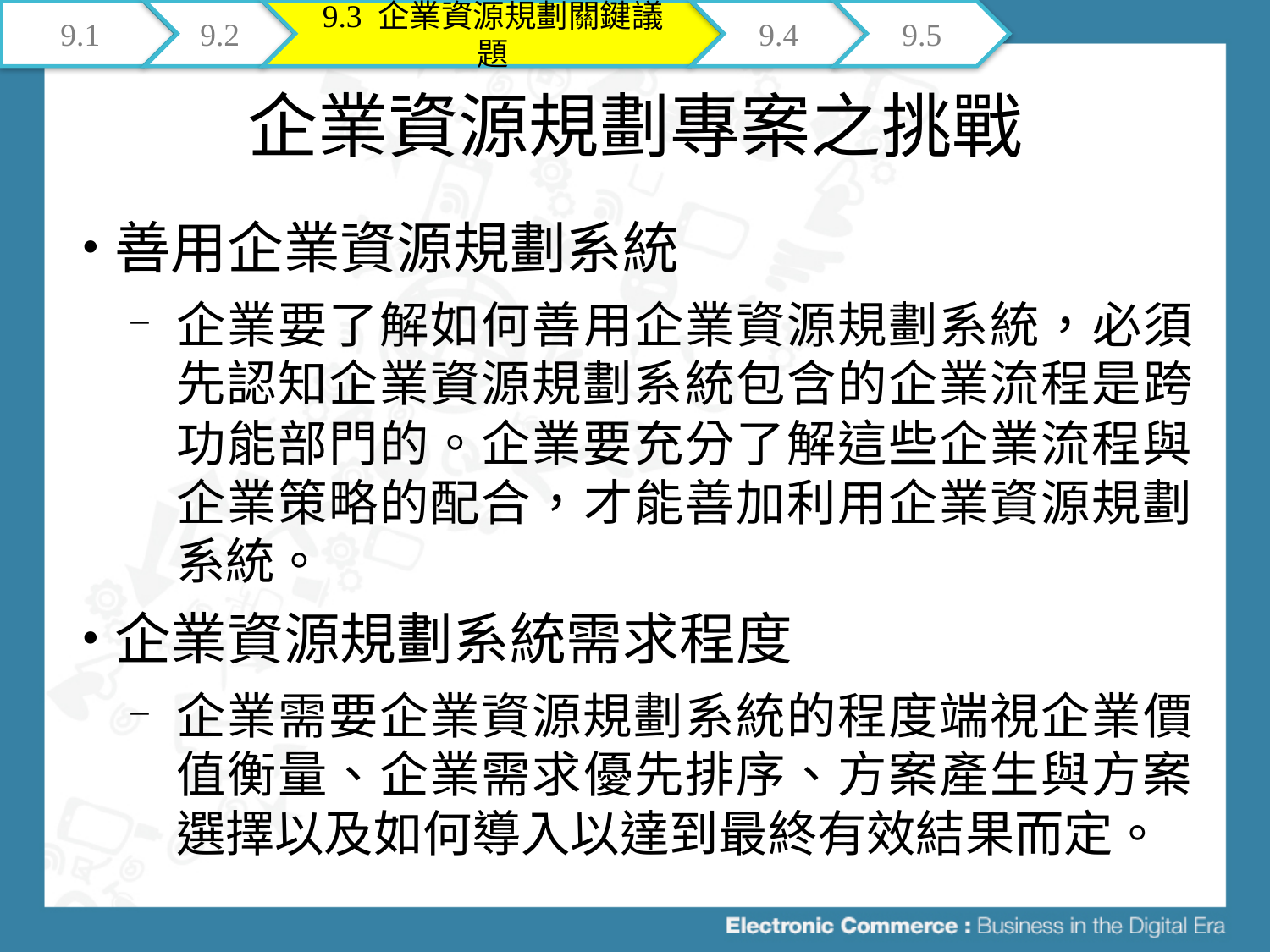

9.1
9.2
9.3 企業資源規劃關鍵議題
9.4
9.5
# 企業資源規劃專案之挑戰
善用企業資源規劃系統
企業要了解如何善用企業資源規劃系統，必須先認知企業資源規劃系統包含的企業流程是跨功能部門的。企業要充分了解這些企業流程與企業策略的配合，才能善加利用企業資源規劃系統。
企業資源規劃系統需求程度
企業需要企業資源規劃系統的程度端視企業價值衡量、企業需求優先排序、方案產生與方案選擇以及如何導入以達到最終有效結果而定。